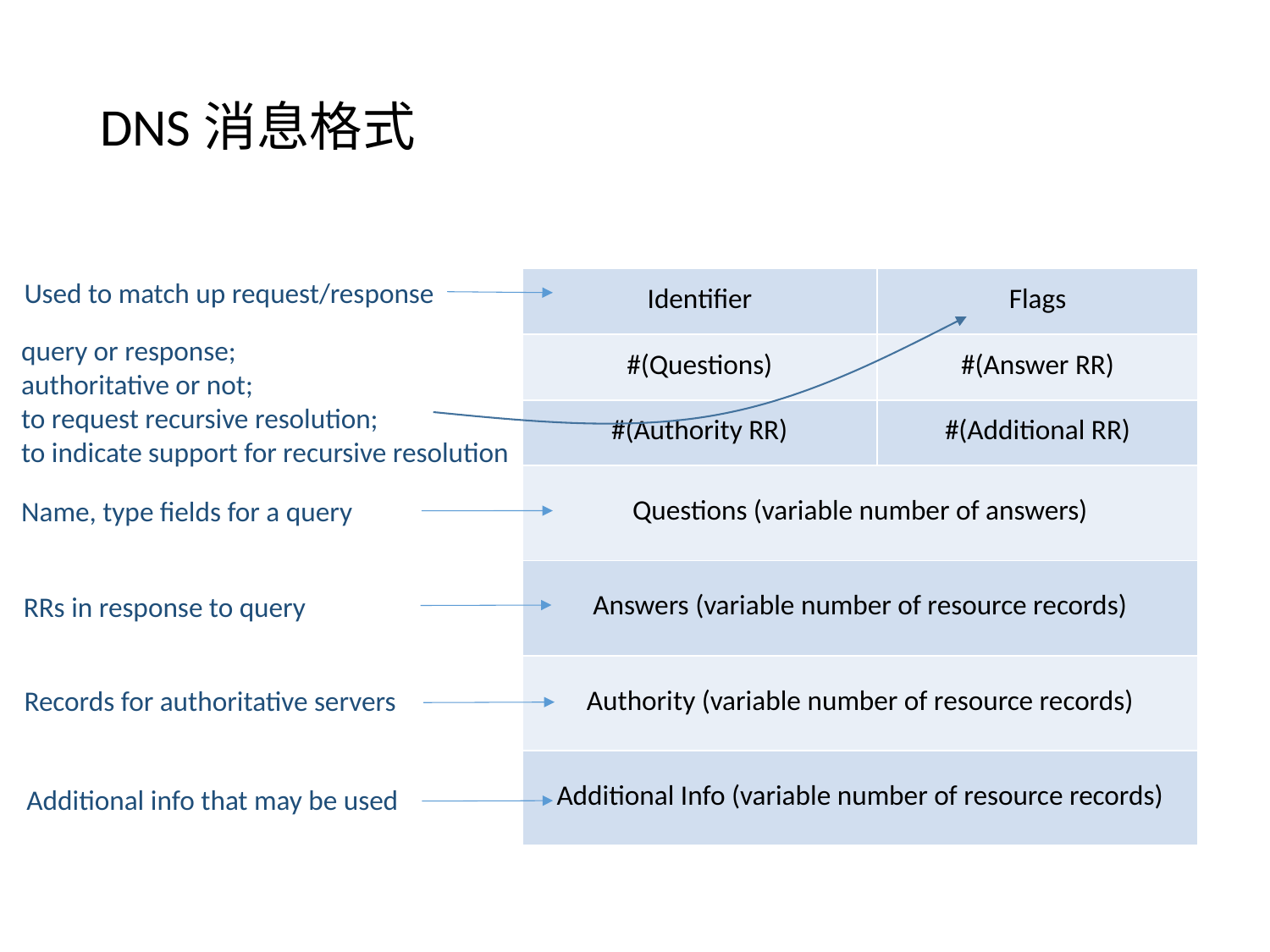

# DNS消息格式
Used to match up request/response
| Identifier | Flags |
| --- | --- |
| #(Questions) | #(Answer RR) |
| #(Authority RR) | #(Additional RR) |
| Questions (variable number of answers) |  |
| Answers (variable number of resource records) |  |
| Authority (variable number of resource records) |  |
| Additional Info (variable number of resource records) |  |

query or response;
authoritative or not;
to request recursive resolution;
to indicate support for recursive resolution
Name, type fields for a query
RRs in response to query
Records for authoritative servers
Additional info that may be used
13